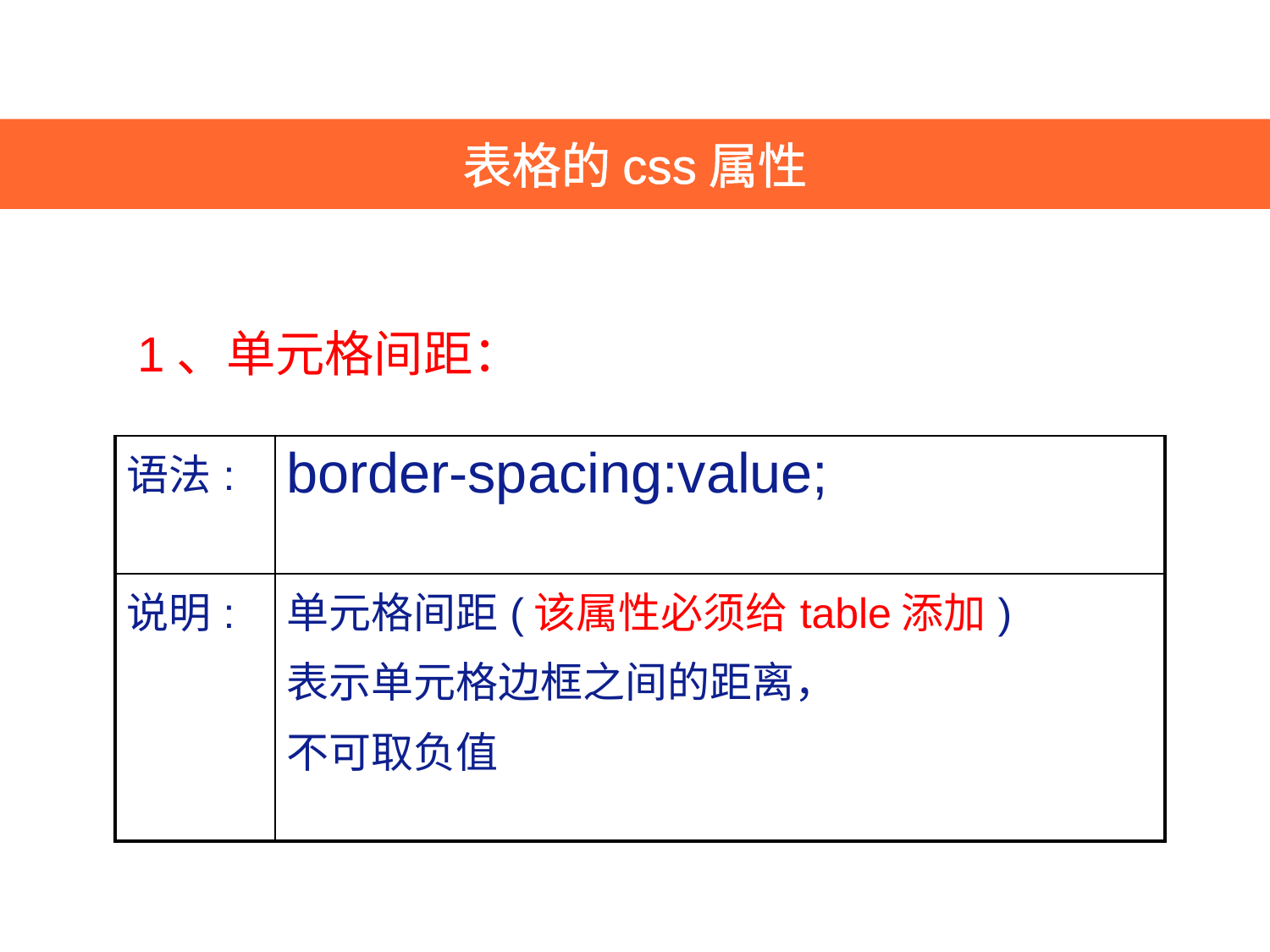

表格的css属性
1、单元格间距：
| 语法: | border-spacing:value; |
| --- | --- |
| 说明: | 单元格间距(该属性必须给table添加) 表示单元格边框之间的距离， 不可取负值 |